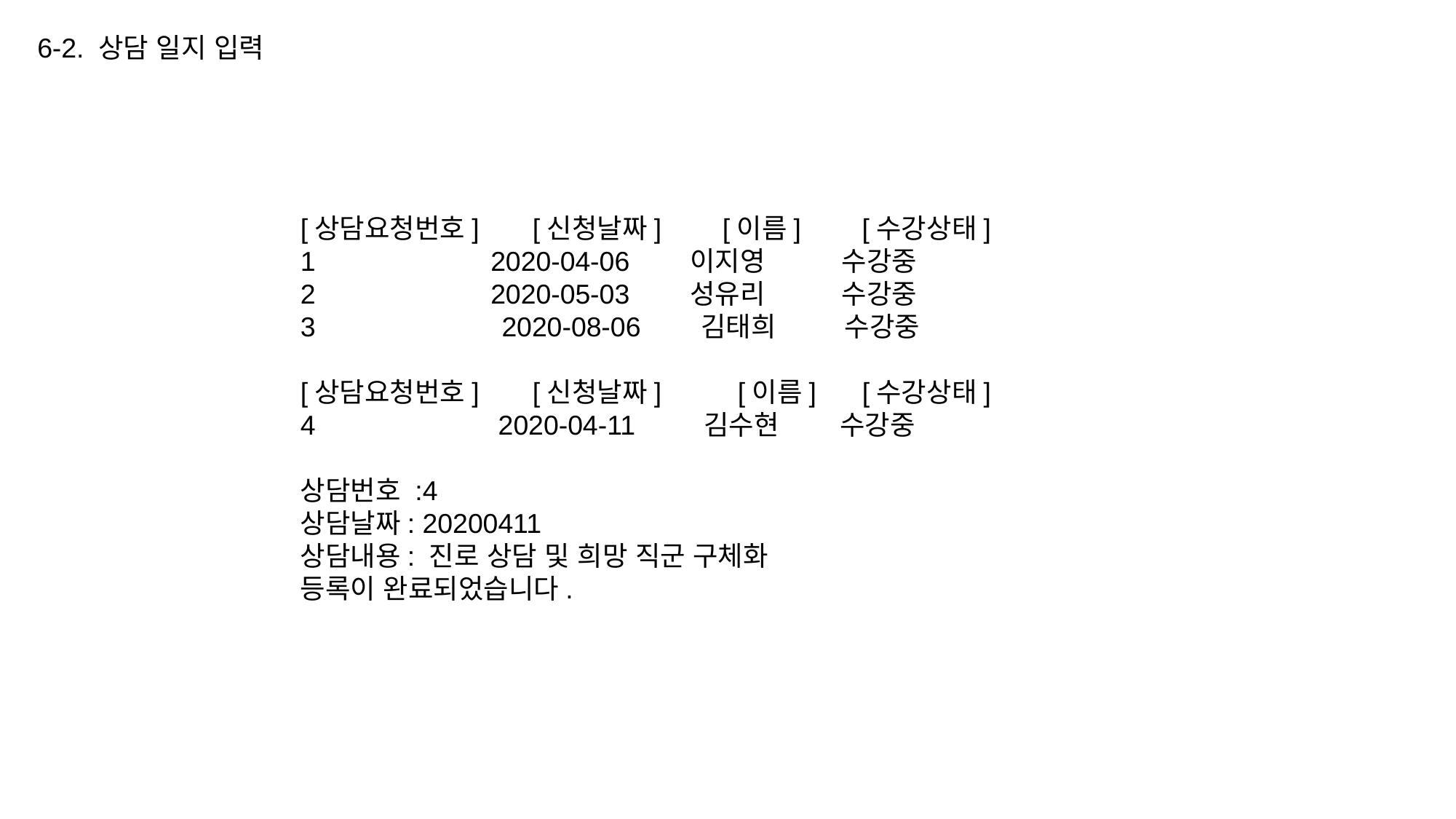

6-2. 상담 일지 입력
[상담요청번호]       [신청날짜]        [이름]        [수강상태]
1                       2020-04-06       이지영          수강중
2                       2020-05-03       성유리          수강중
                     2020-08-06       김태희         수강중

[상담요청번호]       [신청날짜]          [이름]      [수강상태]
4                        2020-04-11        김수현        수강중

상담번호 :4
상담날짜: 20200411
상담내용: 진로 상담 및 희망 직군 구체화
등록이 완료되었습니다.